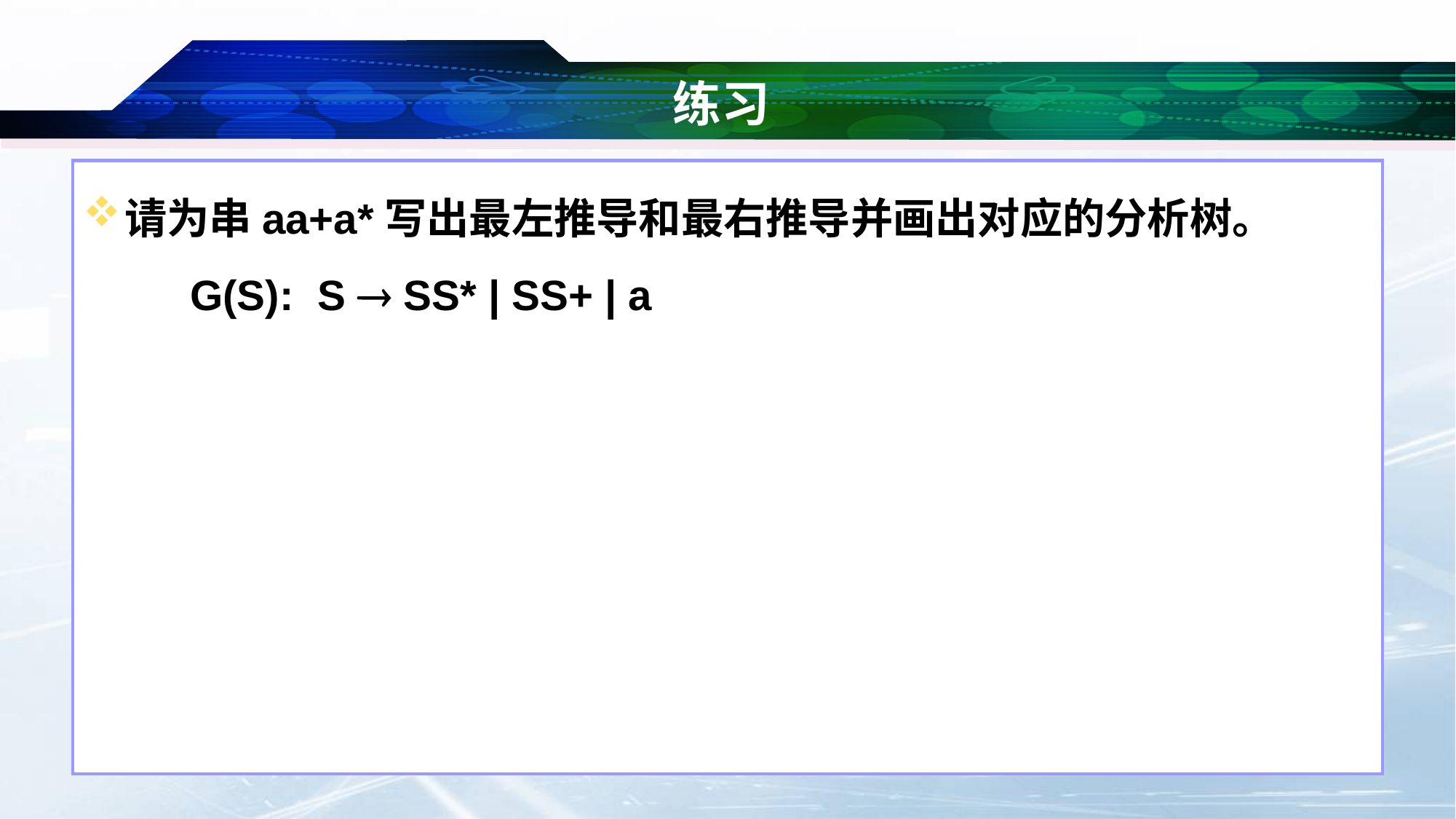

# 练习
请为串aa+a*写出最左推导和最右推导并画出对应的分析树。
         G(S):  S → SS* | SS+ | a